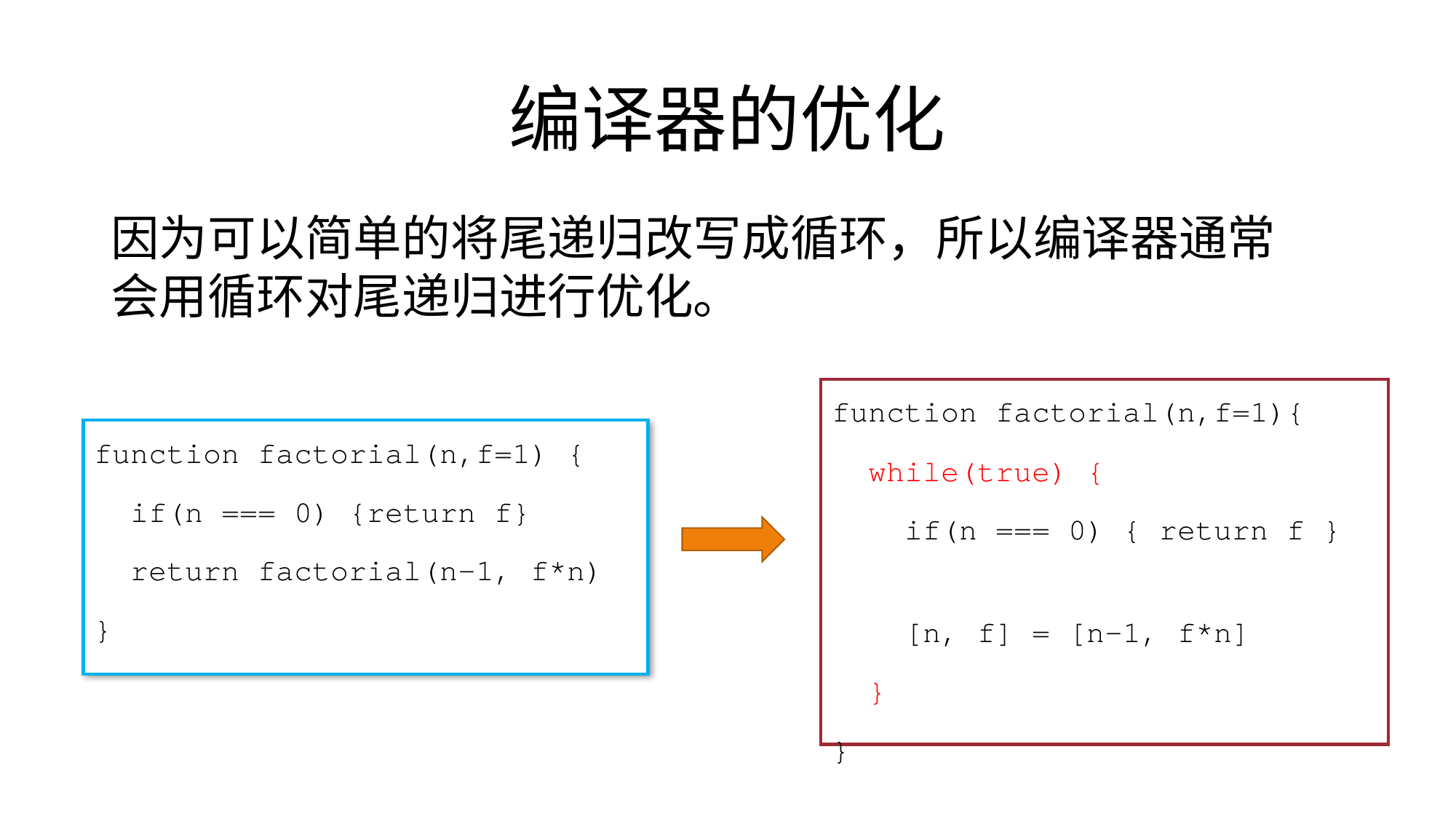

# 编译器的优化
因为可以简单的将尾递归改写成循环，所以编译器通常会用循环对尾递归进行优化。
function factorial(n,f=1){
  while(true) {
    if(n === 0) { return f }
    [n, f] = [n-1, f*n]
  }
}
function factorial(n,f=1) {
  if(n === 0) {return f}
  return factorial(n-1, f*n)
}